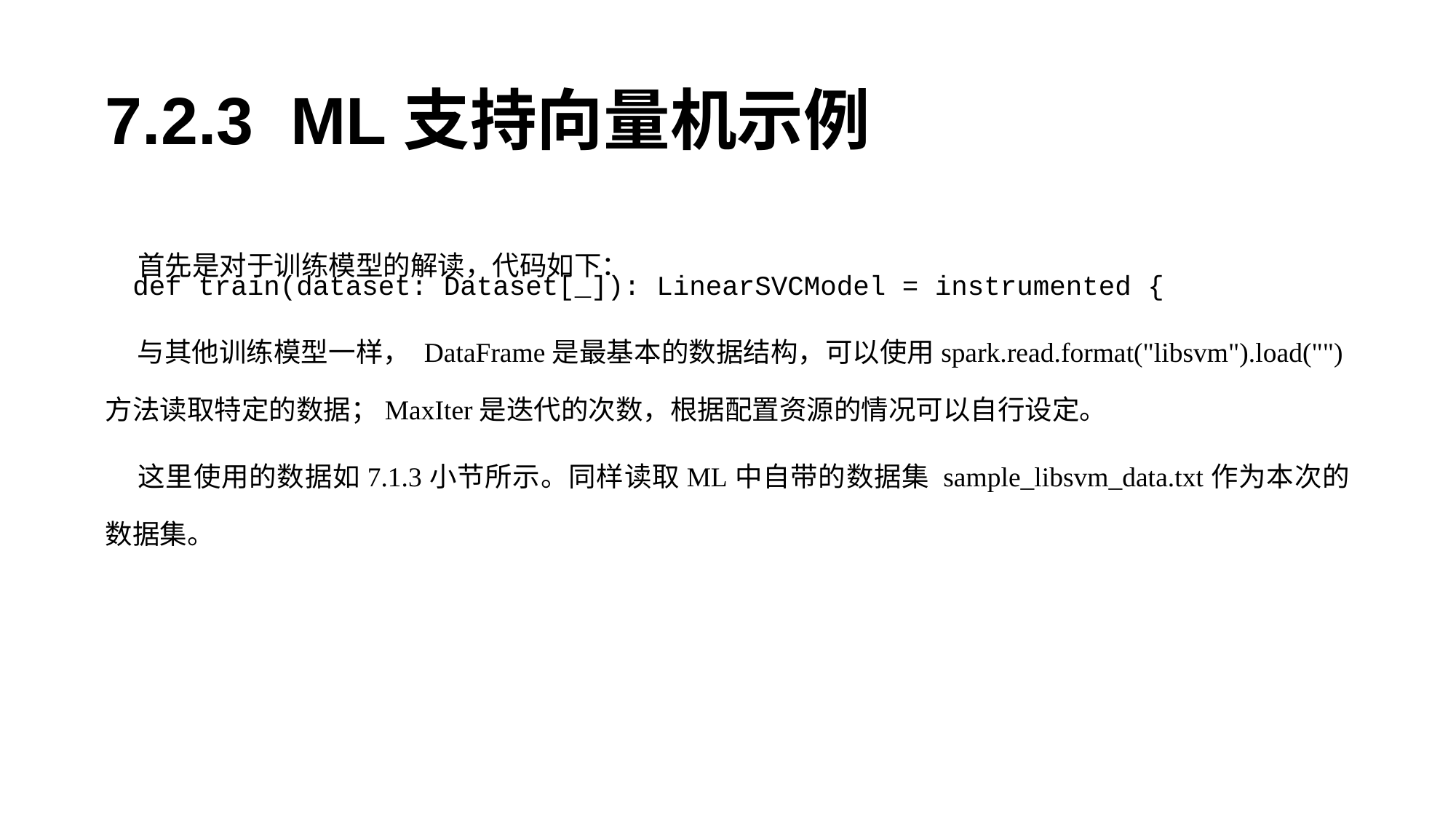

# 7.2.3  ML支持向量机示例
首先是对于训练模型的解读，代码如下：
def train(dataset: Dataset[_]): LinearSVCModel = instrumented {
与其他训练模型一样， DataFrame是最基本的数据结构，可以使用spark.read.format("libsvm").load("")方法读取特定的数据；MaxIter是迭代的次数，根据配置资源的情况可以自行设定。
这里使用的数据如7.1.3小节所示。同样读取ML中自带的数据集 sample_libsvm_data.txt作为本次的数据集。